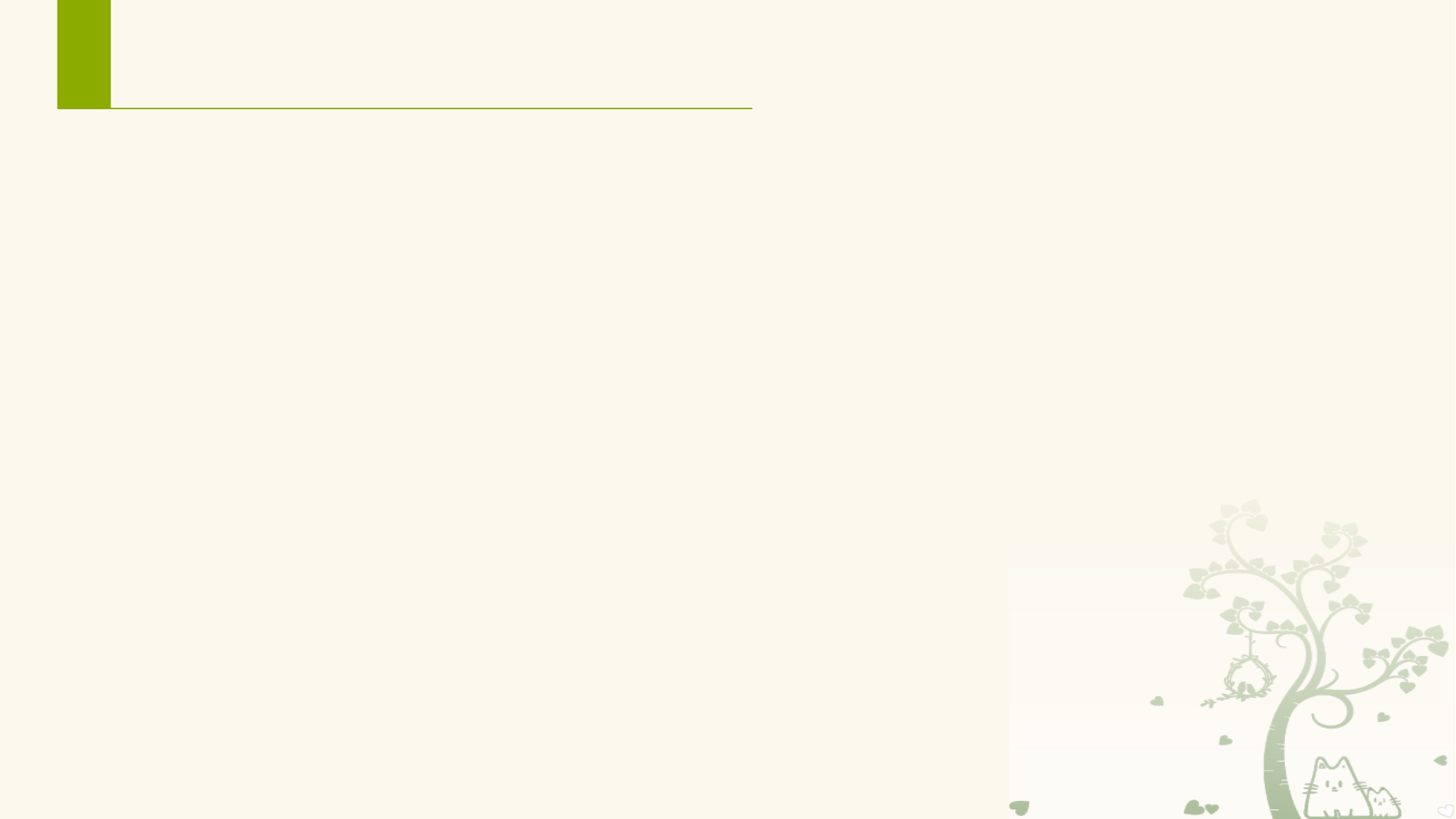

# Handler + Message实现异步通信
使用Handler类的sendMessage()方法把一个包含消息数据的Message对象压入到消息队列。其它可选方法还包括：
sendEmptyMessage(int)
sendMessage(Message)
sendMessageAtTime(Message,long)
sendMessageDelayed(Message,long)

其中Message封装了线程中传递的消息。